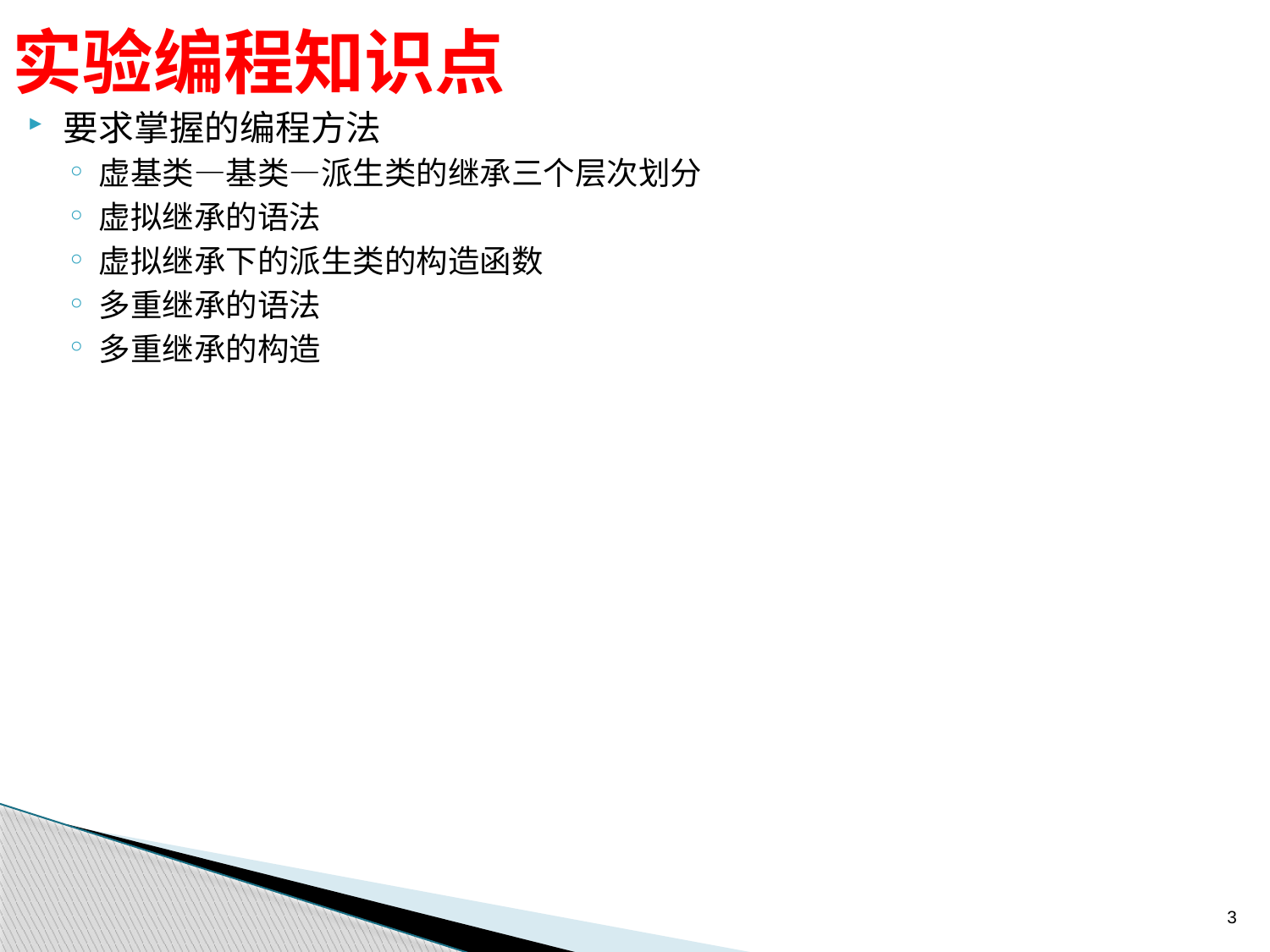

# 实验编程知识点
要求掌握的编程方法
虚基类—基类—派生类的继承三个层次划分
虚拟继承的语法
虚拟继承下的派生类的构造函数
多重继承的语法
多重继承的构造

3